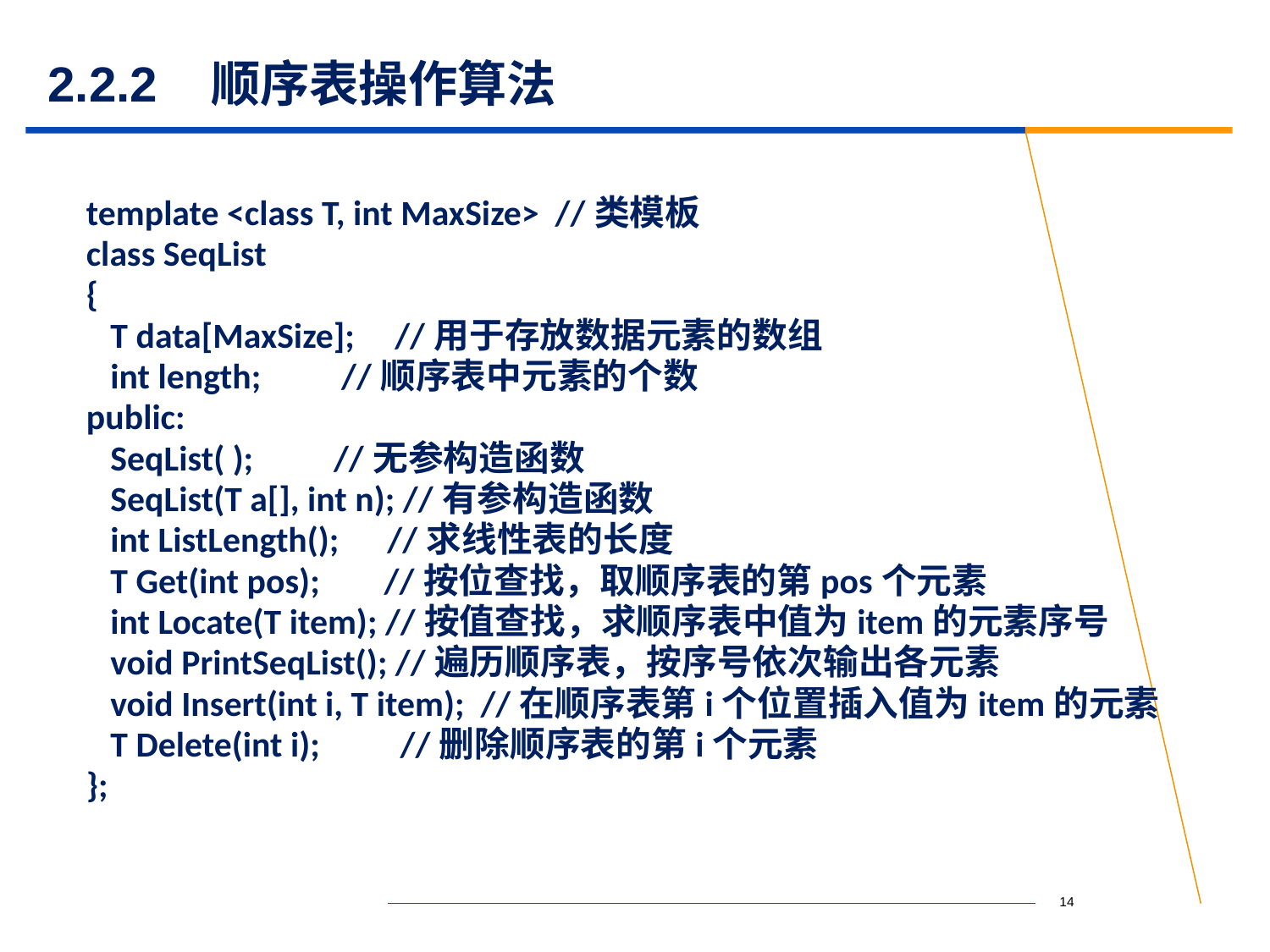

# 2.2.2   顺序表操作算法
template <class T, int MaxSize>  //类模板
class SeqList
{
   T data[MaxSize];     //用于存放数据元素的数组
   int length;          //顺序表中元素的个数
public:
   SeqList( );          //无参构造函数
   SeqList(T a[], int n); //有参构造函数
   int ListLength();      //求线性表的长度
   T Get(int pos);        //按位查找，取顺序表的第pos个元素
   int Locate(T item); //按值查找，求顺序表中值为item的元素序号
   void PrintSeqList(); //遍历顺序表，按序号依次输出各元素
   void Insert(int i, T item);  //在顺序表第i个位置插入值为item的元素
   T Delete(int i);          //删除顺序表的第i个元素
};